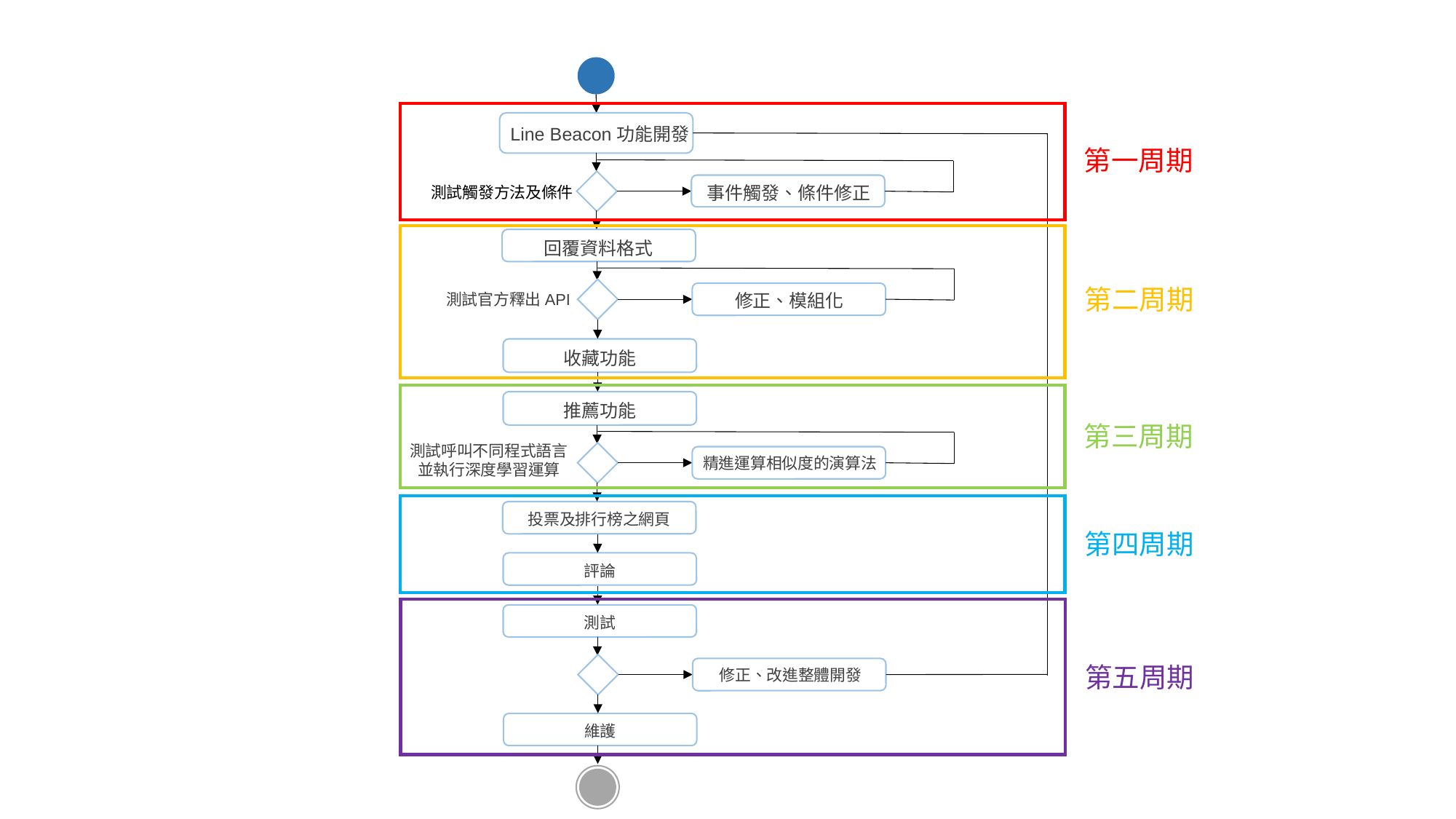

Line Beacon功能開發

修正、改進整體開發

事件觸發、條件修正
測試觸發方法及條件

回覆資料格式

修正、模組化
測試官方釋出API

收藏功能

推薦功能

精進運算相似度的演算法
測試呼叫不同程式語言
並執行深度學習運算

投票及排行榜之網頁

評論

測試

維護

第一周期

第二周期

第三周期

第四周期

第五周期